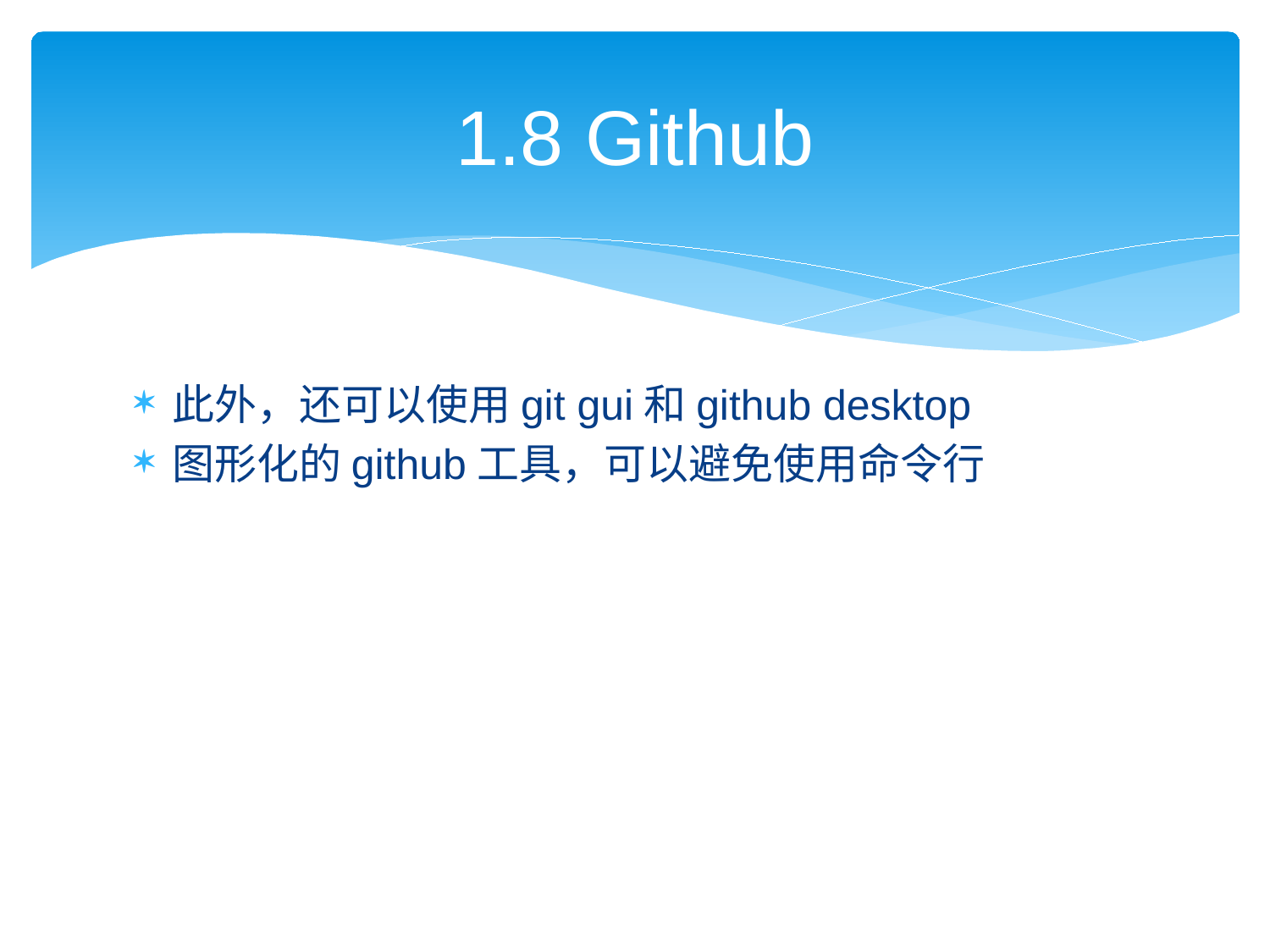

# 1.8 Github
此外，还可以使用git gui和github desktop
图形化的github工具，可以避免使用命令行